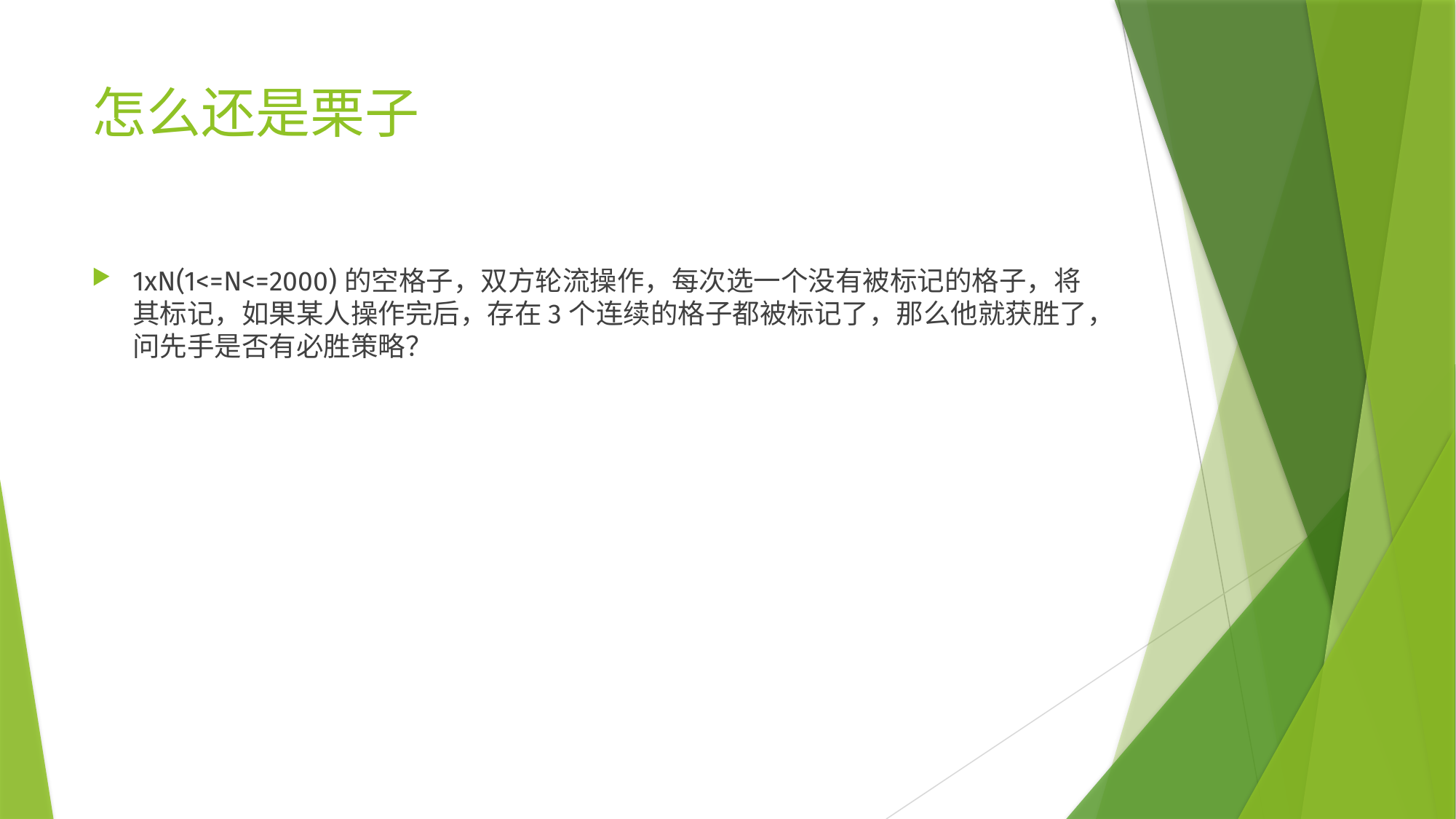

# 怎么还是栗子
1xN(1<=N<=2000)的空格子，双方轮流操作，每次选一个没有被标记的格子，将其标记，如果某人操作完后，存在3个连续的格子都被标记了，那么他就获胜了，问先手是否有必胜策略？